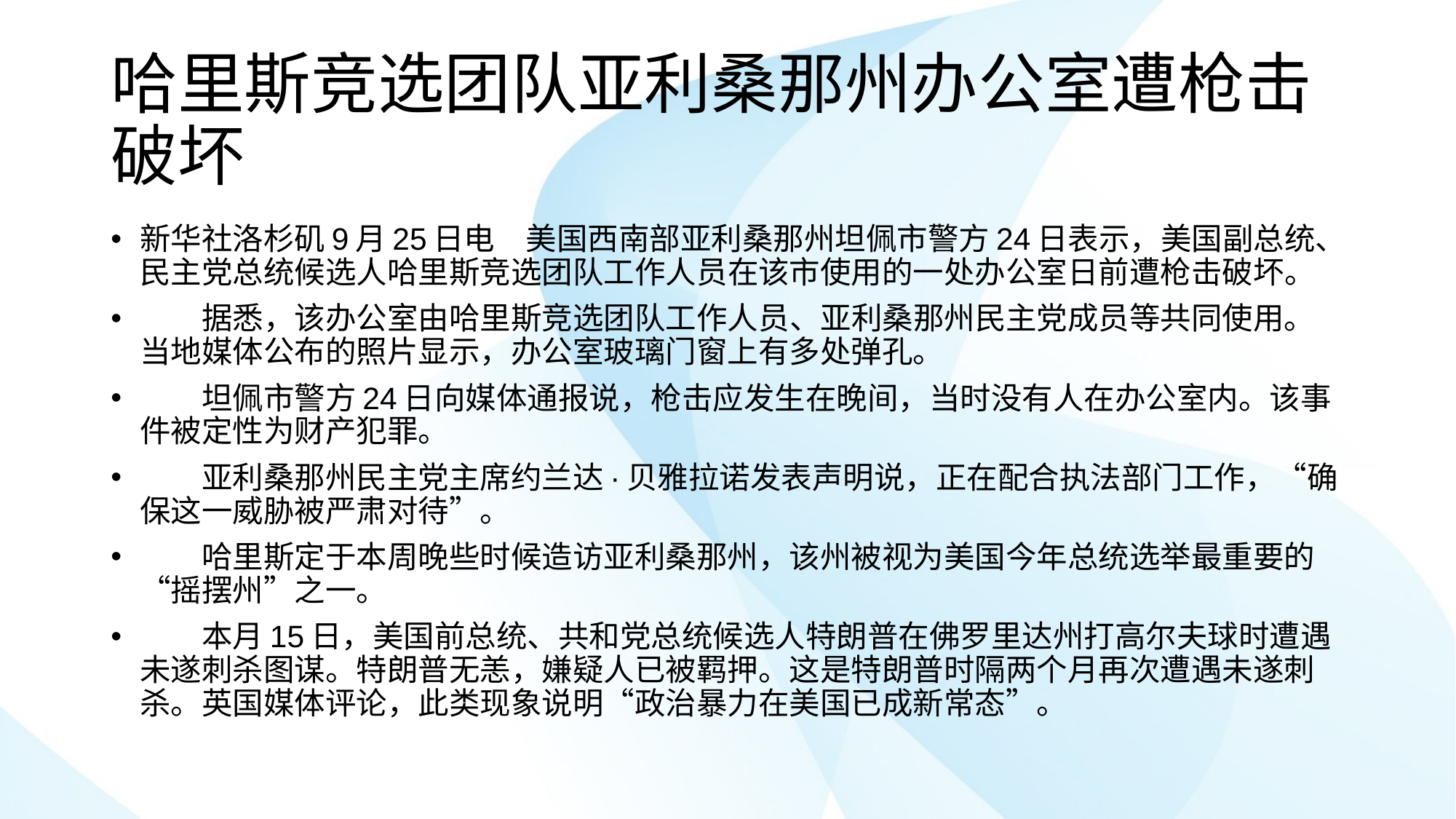

# 哈里斯竞选团队亚利桑那州办公室遭枪击破坏
新华社洛杉矶9月25日电　美国西南部亚利桑那州坦佩市警方24日表示，美国副总统、民主党总统候选人哈里斯竞选团队工作人员在该市使用的一处办公室日前遭枪击破坏。
　　据悉，该办公室由哈里斯竞选团队工作人员、亚利桑那州民主党成员等共同使用。当地媒体公布的照片显示，办公室玻璃门窗上有多处弹孔。
　　坦佩市警方24日向媒体通报说，枪击应发生在晚间，当时没有人在办公室内。该事件被定性为财产犯罪。
　　亚利桑那州民主党主席约兰达·贝雅拉诺发表声明说，正在配合执法部门工作，“确保这一威胁被严肃对待”。
　　哈里斯定于本周晚些时候造访亚利桑那州，该州被视为美国今年总统选举最重要的“摇摆州”之一。
　　本月15日，美国前总统、共和党总统候选人特朗普在佛罗里达州打高尔夫球时遭遇未遂刺杀图谋。特朗普无恙，嫌疑人已被羁押。这是特朗普时隔两个月再次遭遇未遂刺杀。英国媒体评论，此类现象说明“政治暴力在美国已成新常态”。